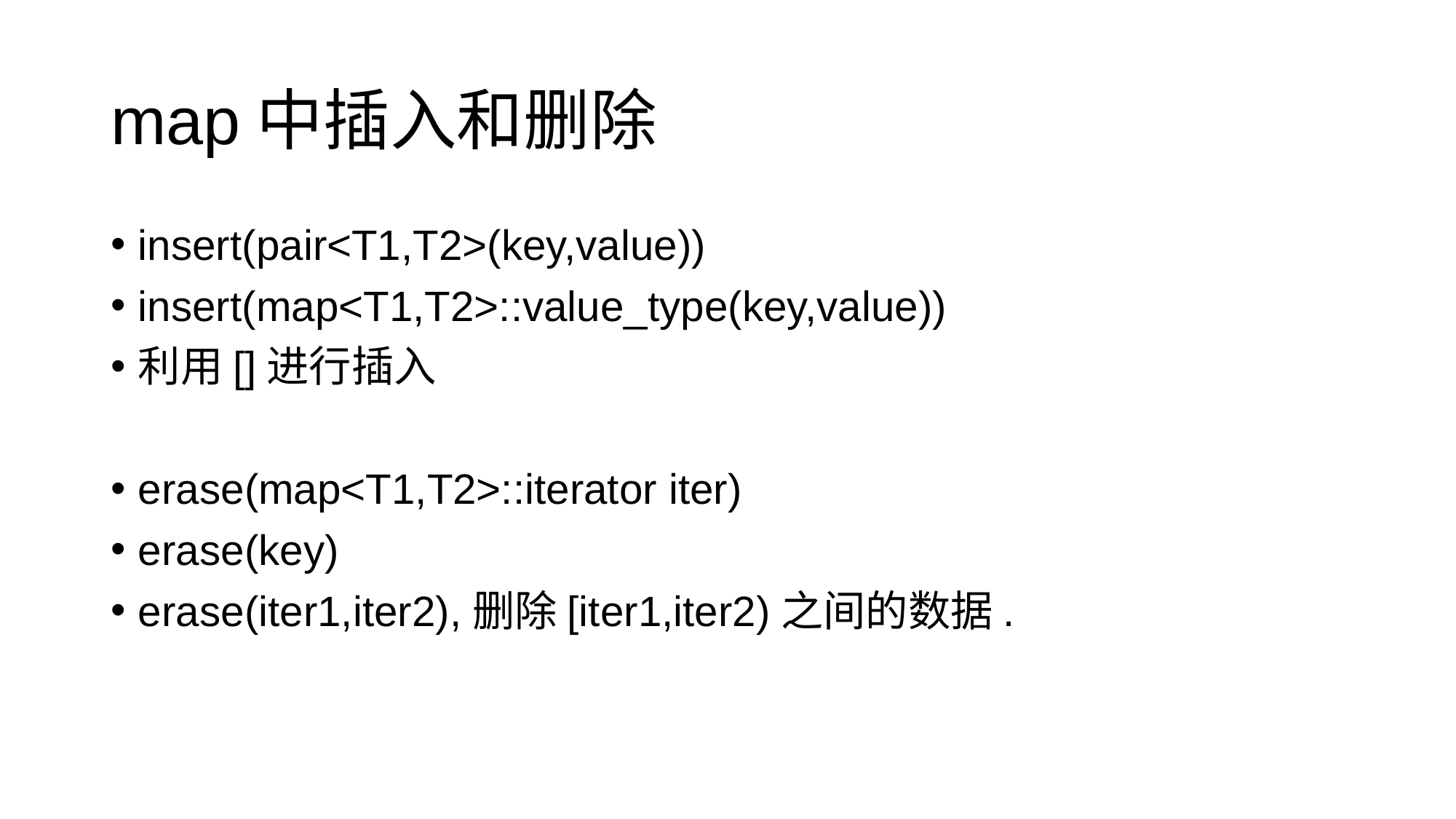

# map中插入和删除
insert(pair<T1,T2>(key,value))
insert(map<T1,T2>::value_type(key,value))
利用[]进行插入

erase(map<T1,T2>::iterator iter)
erase(key)
erase(iter1,iter2),删除[iter1,iter2)之间的数据.